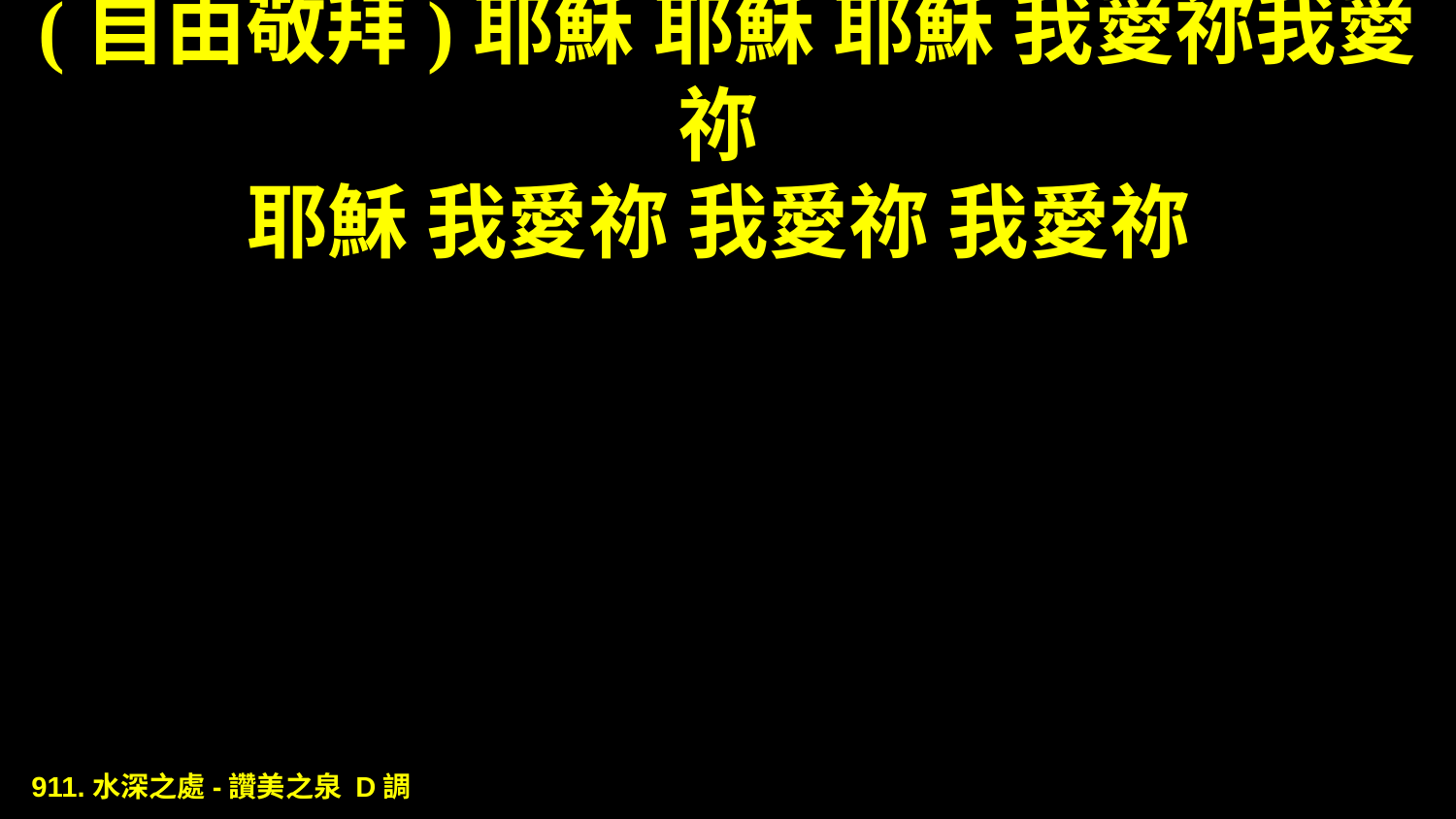

# (自由敬拜)耶穌 耶穌 耶穌 我愛祢我愛祢 耶穌 我愛祢 我愛祢 我愛祢
911.水深之處-讚美之泉 D調